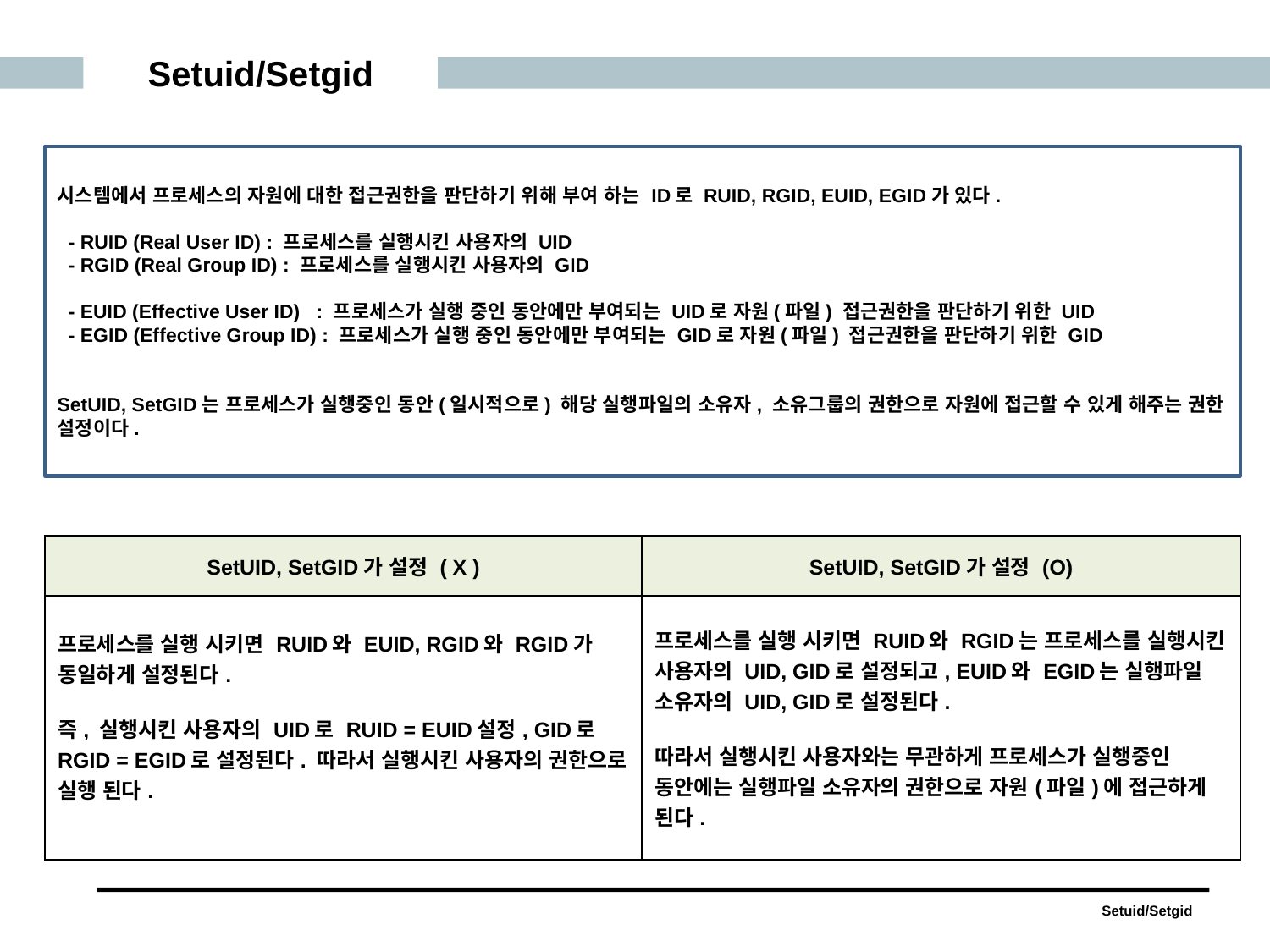

Setuid/Setgid

시스템에서 프로세스의 자원에 대한 접근권한을 판단하기 위해 부여 하는 ID로 RUID, RGID, EUID, EGID가 있다.

  - RUID (Real User ID) : 프로세스를 실행시킨 사용자의 UID
  - RGID (Real Group ID) : 프로세스를 실행시킨 사용자의 GID

  - EUID (Effective User ID)   : 프로세스가 실행 중인 동안에만 부여되는 UID로 자원(파일) 접근권한을 판단하기 위한 UID
  - EGID (Effective Group ID) : 프로세스가 실행 중인 동안에만 부여되는 GID로 자원(파일) 접근권한을 판단하기 위한 GID

SetUID, SetGID는 프로세스가 실행중인 동안(일시적으로) 해당 실행파일의 소유자, 소유그룹의 권한으로 자원에 접근할 수 있게 해주는 권한 설정이다.

| SetUID, SetGID가 설정 ( X ) | SetUID, SetGID가 설정 (O) |
| --- | --- |
| 프로세스를 실행 시키면 RUID와 EUID, RGID와 RGID가 동일하게 설정된다. 즉, 실행시킨 사용자의 UID로 RUID = EUID설정, GID로 RGID = EGID로 설정된다. 따라서 실행시킨 사용자의 권한으로 실행 된다. | 프로세스를 실행 시키면 RUID와 RGID는 프로세스를 실행시킨 사용자의 UID, GID로 설정되고, EUID와 EGID는 실행파일 소유자의 UID, GID로 설정된다. 따라서 실행시킨 사용자와는 무관하게 프로세스가 실행중인 동안에는 실행파일 소유자의 권한으로 자원(파일)에 접근하게 된다. |

Setuid/Setgid